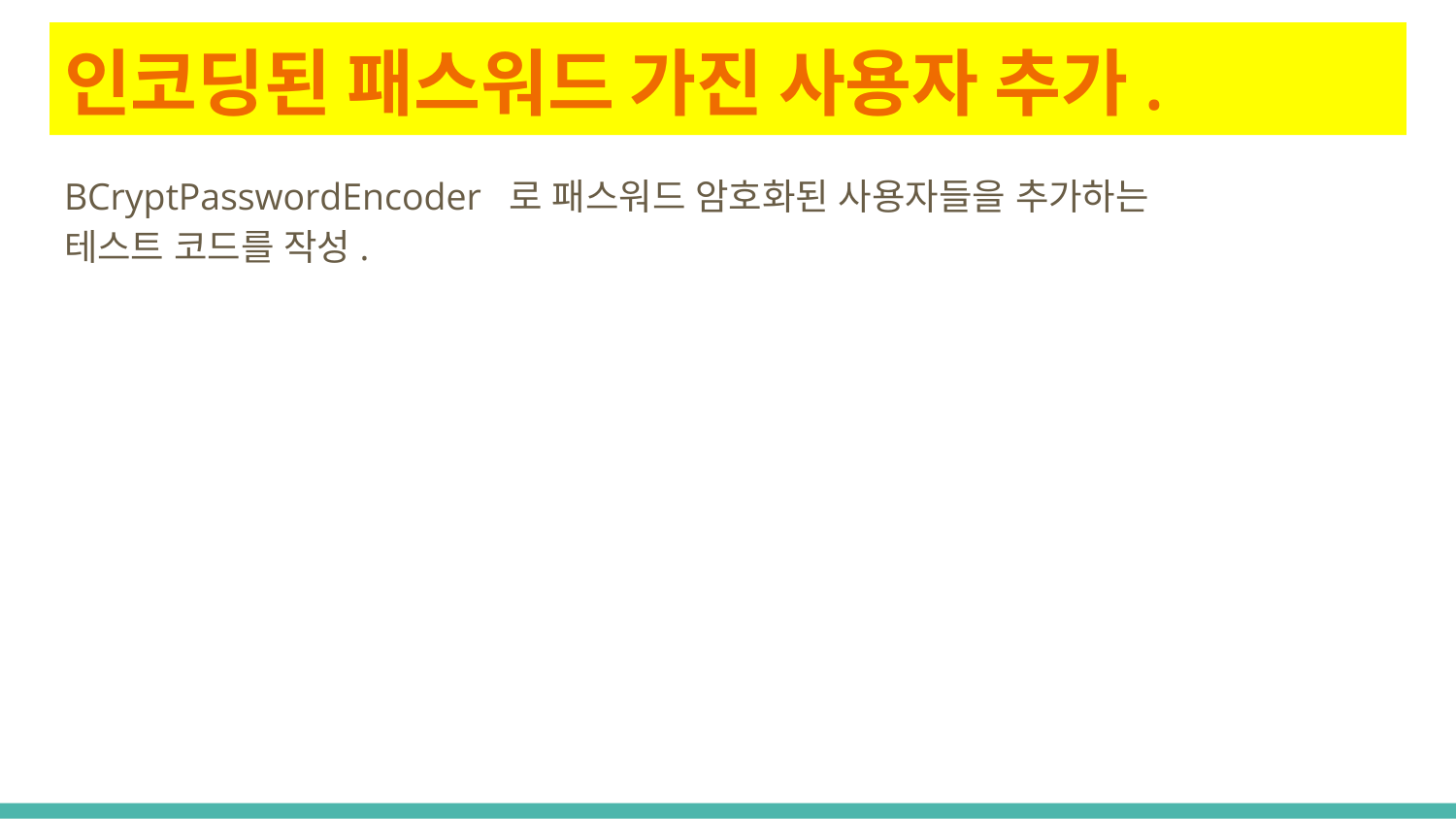

# 인코딩된 패스워드 가진 사용자 추가.
BCryptPasswordEncoder  로 패스워드 암호화된 사용자들을 추가하는
테스트 코드를 작성.